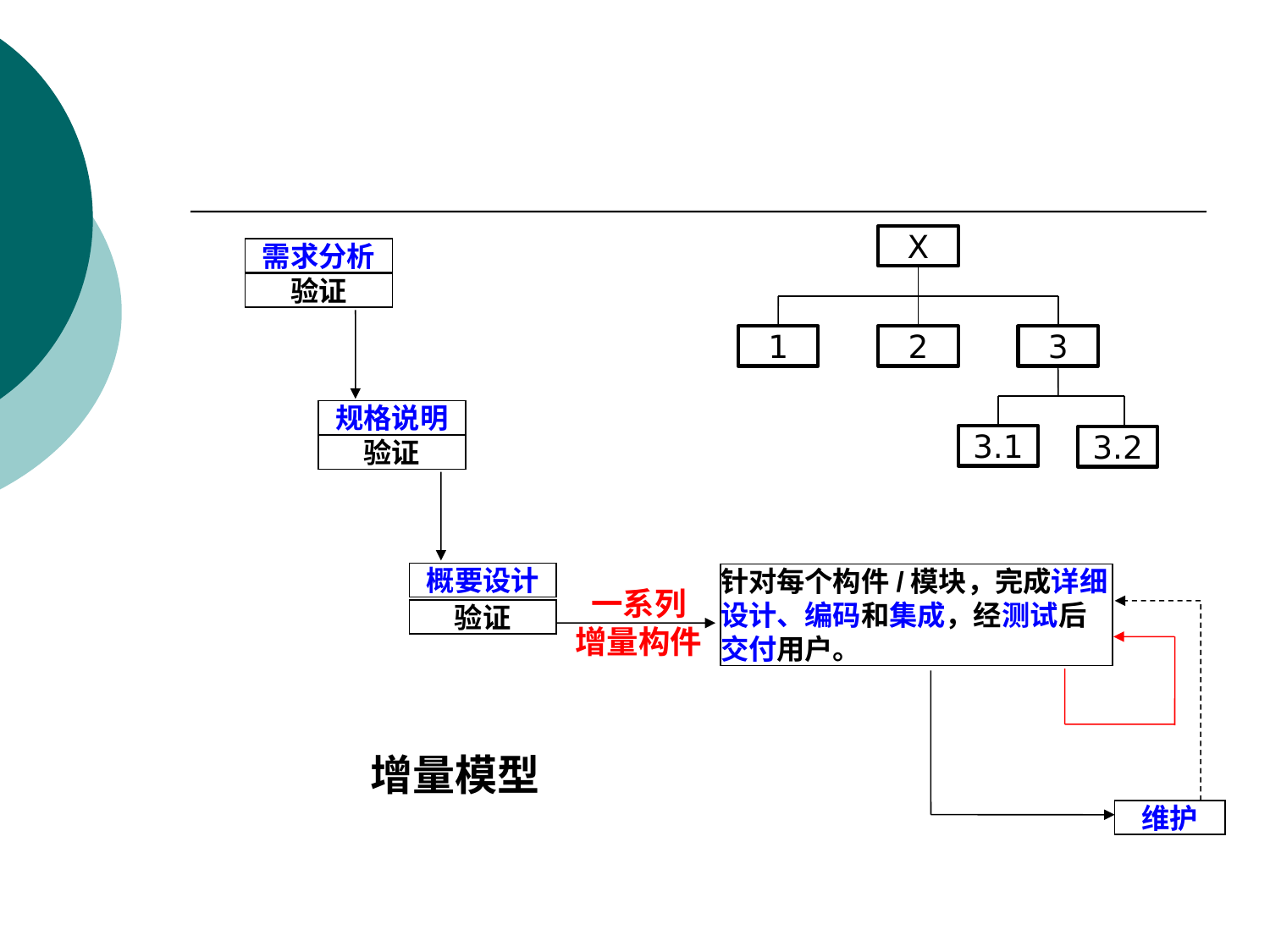

X
1
2
3

3.1
3.2
需求分析
验证

规格说明
验证

概要设计
验证
针对每个构件/模块，完成详细设计、编码和集成，经测试后交付用户。

维护
一系列
增量构件
增量模型